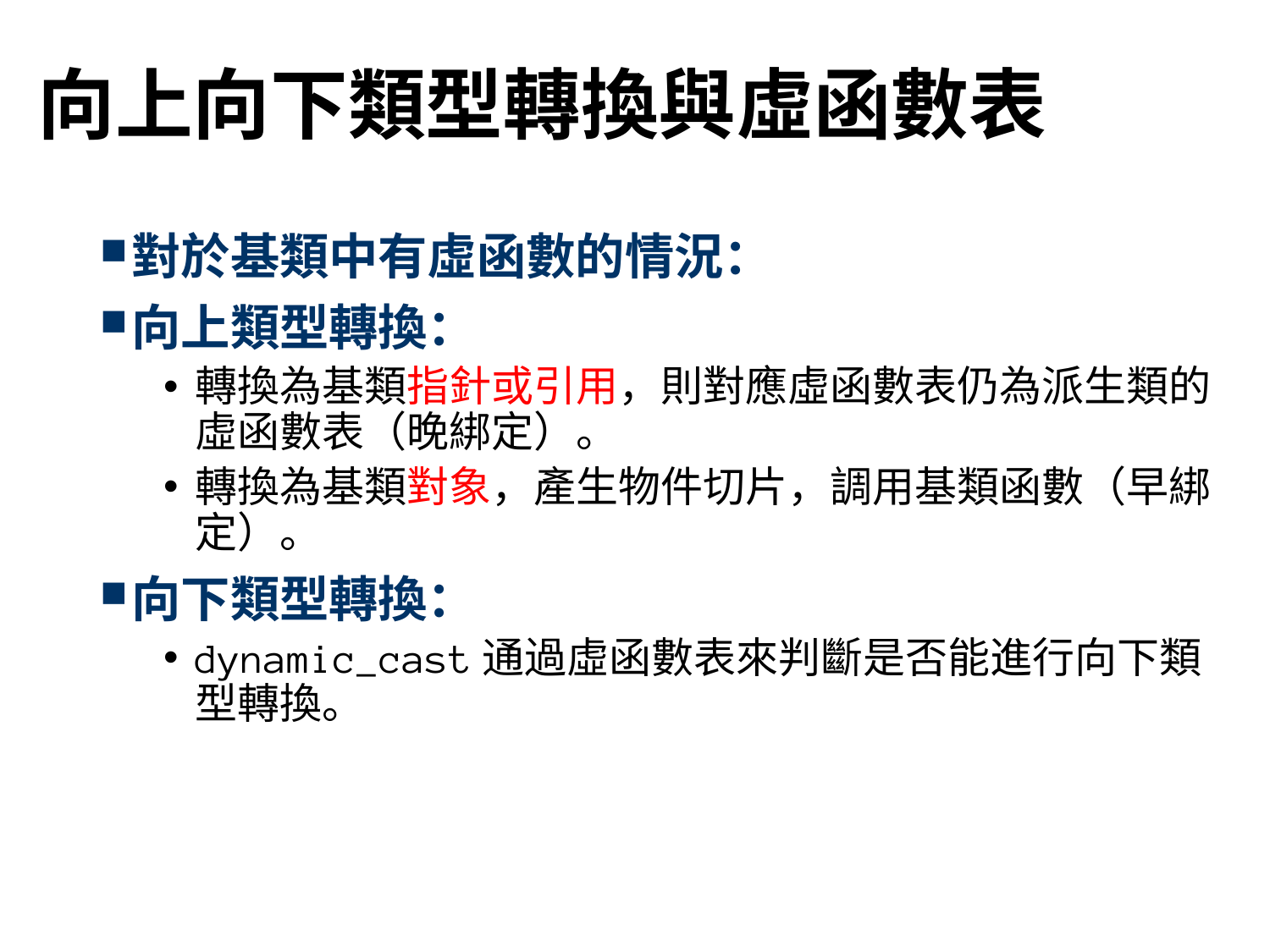

# 向上向下類型轉換與虛函數表
對於基類中有虛函數的情況：
向上類型轉換：
轉換為基類指針或引用，則對應虛函數表仍為派生類的虛函數表（晚綁定）。
轉換為基類對象，產生物件切片，調用基類函數（早綁定）。
向下類型轉換：
dynamic_cast通過虛函數表來判斷是否能進行向下類型轉換。